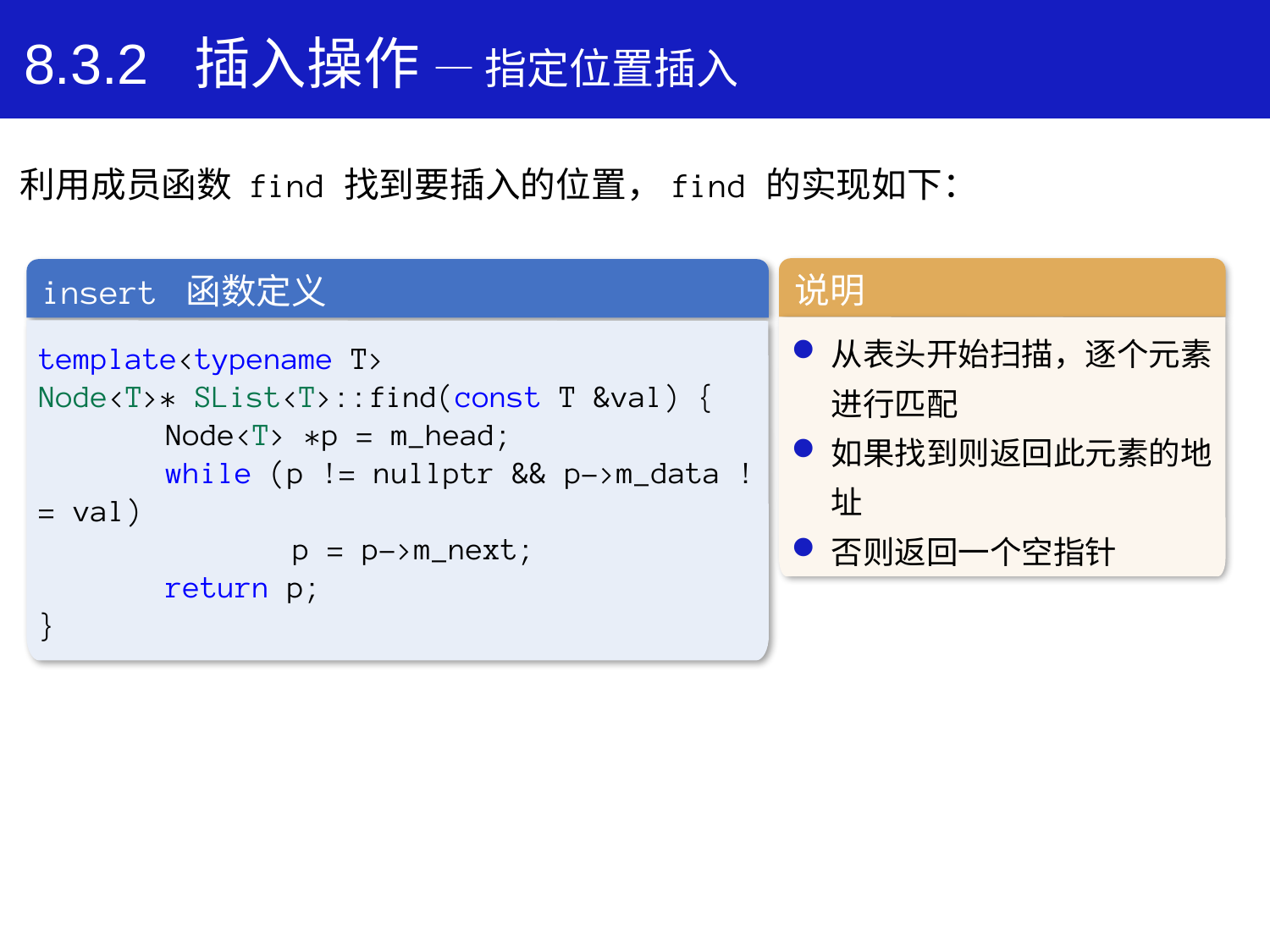

8.3.2  插入操作 — 指定位置插入
利用成员函数 find 找到要插入的位置，find 的实现如下：
说明
从表头开始扫描，逐个元素进行匹配
如果找到则返回此元素的地址
否则返回一个空指针
insert 函数定义
template<typename T>
Node<T>* SList<T>::find(const T &val) {
	Node<T> *p = m_head;
	while (p != nullptr && p->m_data != val)
		p = p->m_next;
	return p;
}
31